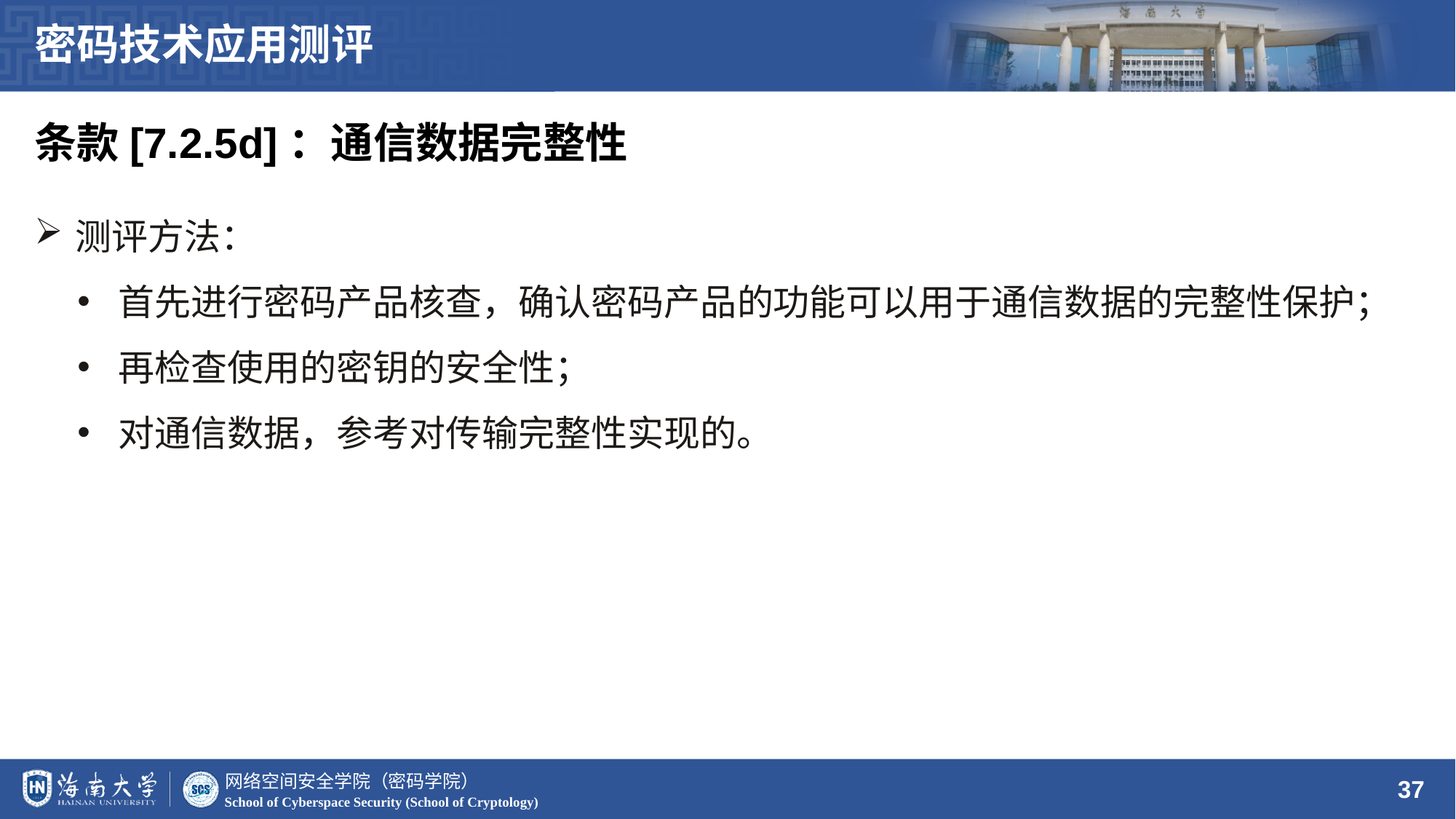

密码技术应用测评
条款[7.2.5d]：通信数据完整性
测评方法：
首先进行密码产品核查，确认密码产品的功能可以用于通信数据的完整性保护；
再检查使用的密钥的安全性；
对通信数据，参考对传输完整性实现的。
37